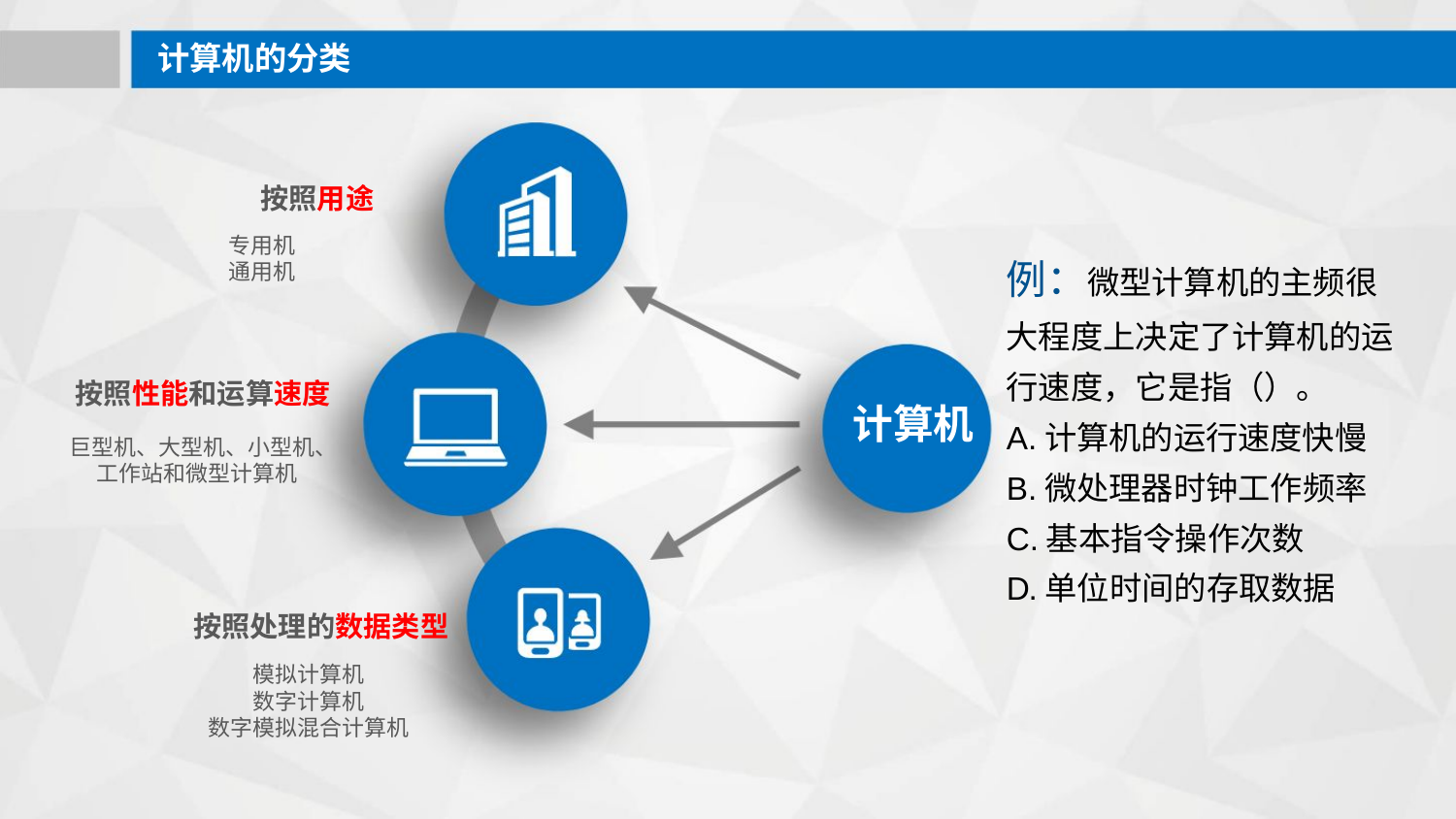

计算机的分类
按照用途
专用机
通用机
例：微型计算机的主频很
大程度上决定了计算机的运
行速度，它是指（）。
A.计算机的运行速度快慢
B.微处理器时钟工作频率
C.基本指令操作次数
按照性能和运算速度
计算机
巨型机、大型机、小型机、
工作站和微型计算机
D.单位时间的存取数据
按照处理的数据类型
模拟计算机
数字计算机
数字模拟混合计算机